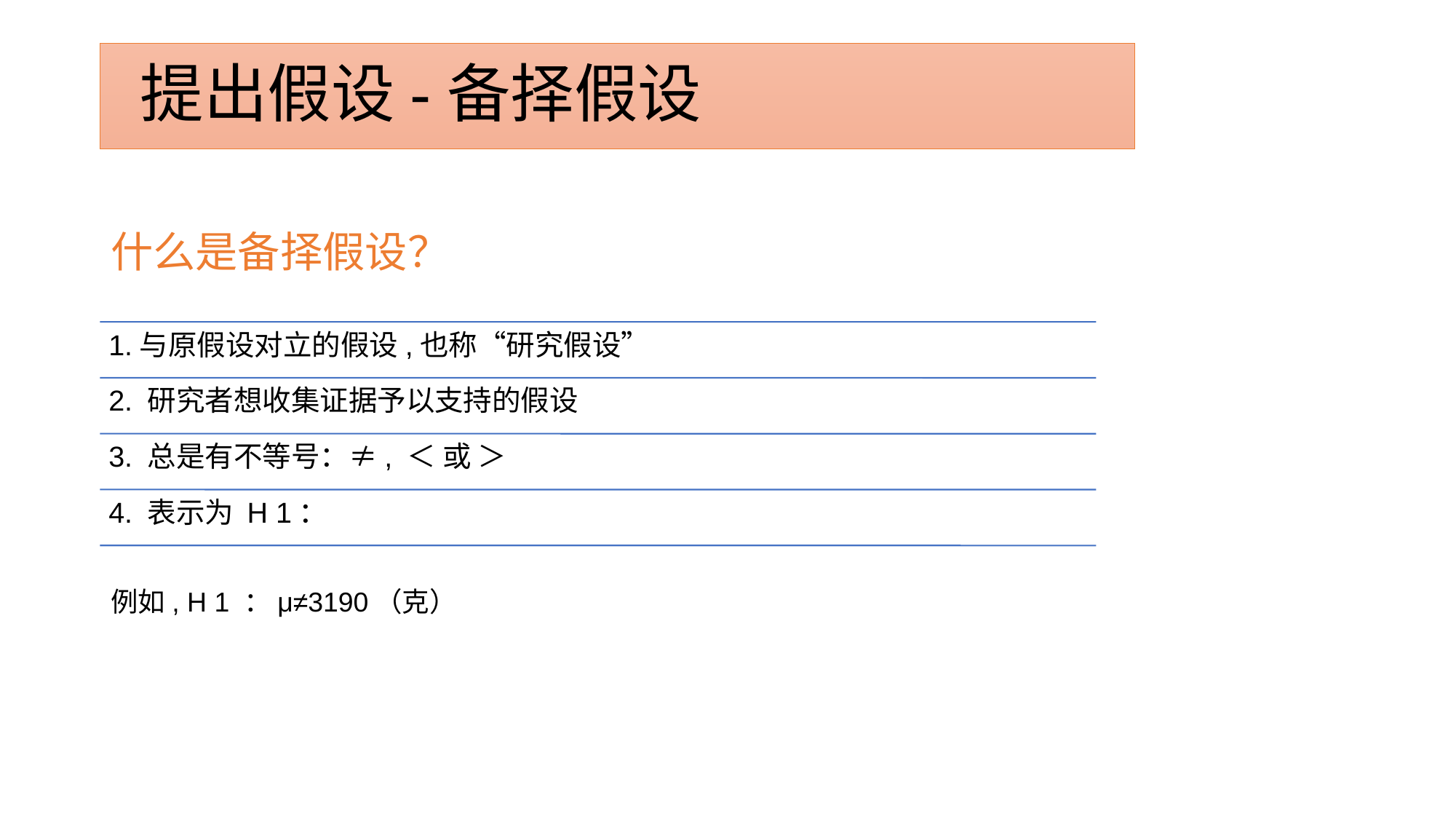

# 提出假设-备择假设
什么是备择假设？
1.与原假设对立的假设,也称“研究假设”
2. 研究者想收集证据予以支持的假设
3. 总是有不等号：≠, ＜ 或 ＞
4. 表示为 H 1：

例如, H 1 ：μ≠3190（克）